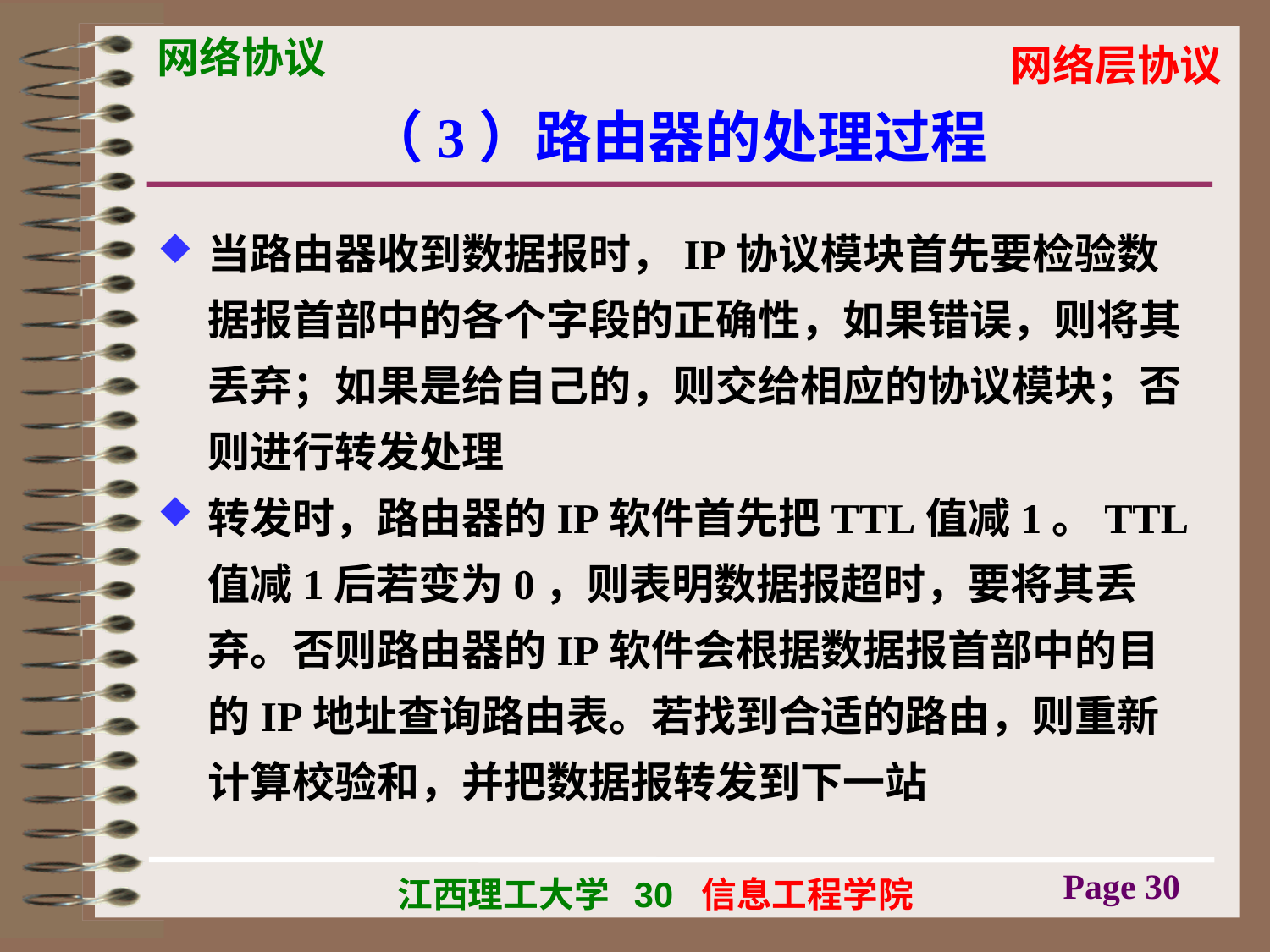

# （3）路由器的处理过程
当路由器收到数据报时，IP协议模块首先要检验数据报首部中的各个字段的正确性，如果错误，则将其丢弃；如果是给自己的，则交给相应的协议模块；否则进行转发处理
转发时，路由器的IP软件首先把TTL值减1。TTL值减1后若变为0，则表明数据报超时，要将其丢弃。否则路由器的IP软件会根据数据报首部中的目的IP地址查询路由表。若找到合适的路由，则重新计算校验和，并把数据报转发到下一站
Page 30